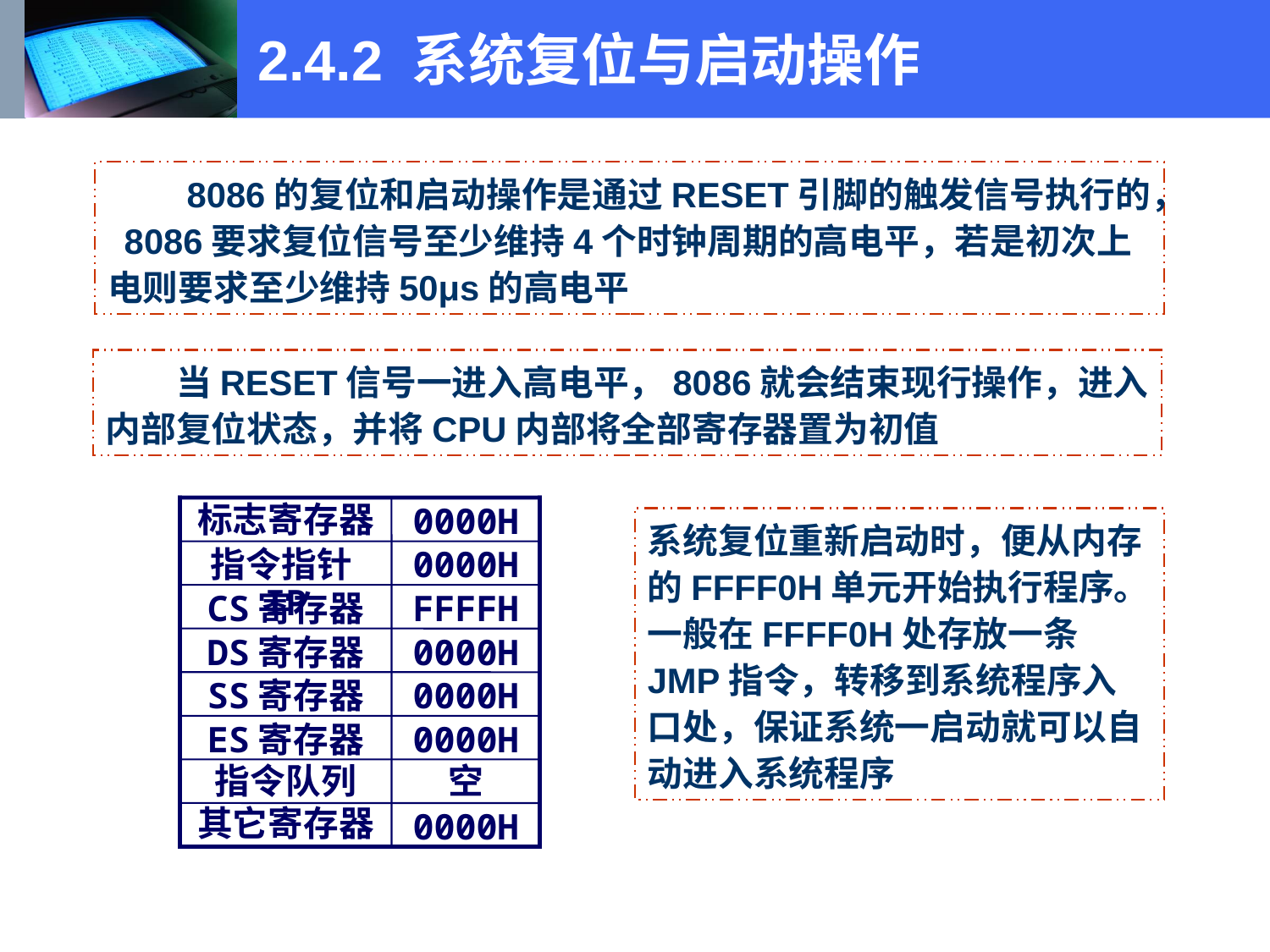

# 2.4.2 系统复位与启动操作
　　8086的复位和启动操作是通过RESET引脚的触发信号执行的， 8086要求复位信号至少维持4个时钟周期的高电平，若是初次上电则要求至少维持50μs的高电平
　　当RESET信号一进入高电平，8086就会结束现行操作，进入内部复位状态，并将CPU内部将全部寄存器置为初值
标志寄存器

0000H

指令指针IP

0000H
CS寄存器

FFFFH
DS寄存器

0000H
SS寄存器

0000H
ES寄存器

0000H
指令队列

空
其它寄存器

0000H

系统复位重新启动时，便从内存的FFFF0H单元开始执行程序。一般在FFFF0H处存放一条JMP指令，转移到系统程序入口处，保证系统一启动就可以自动进入系统程序
43